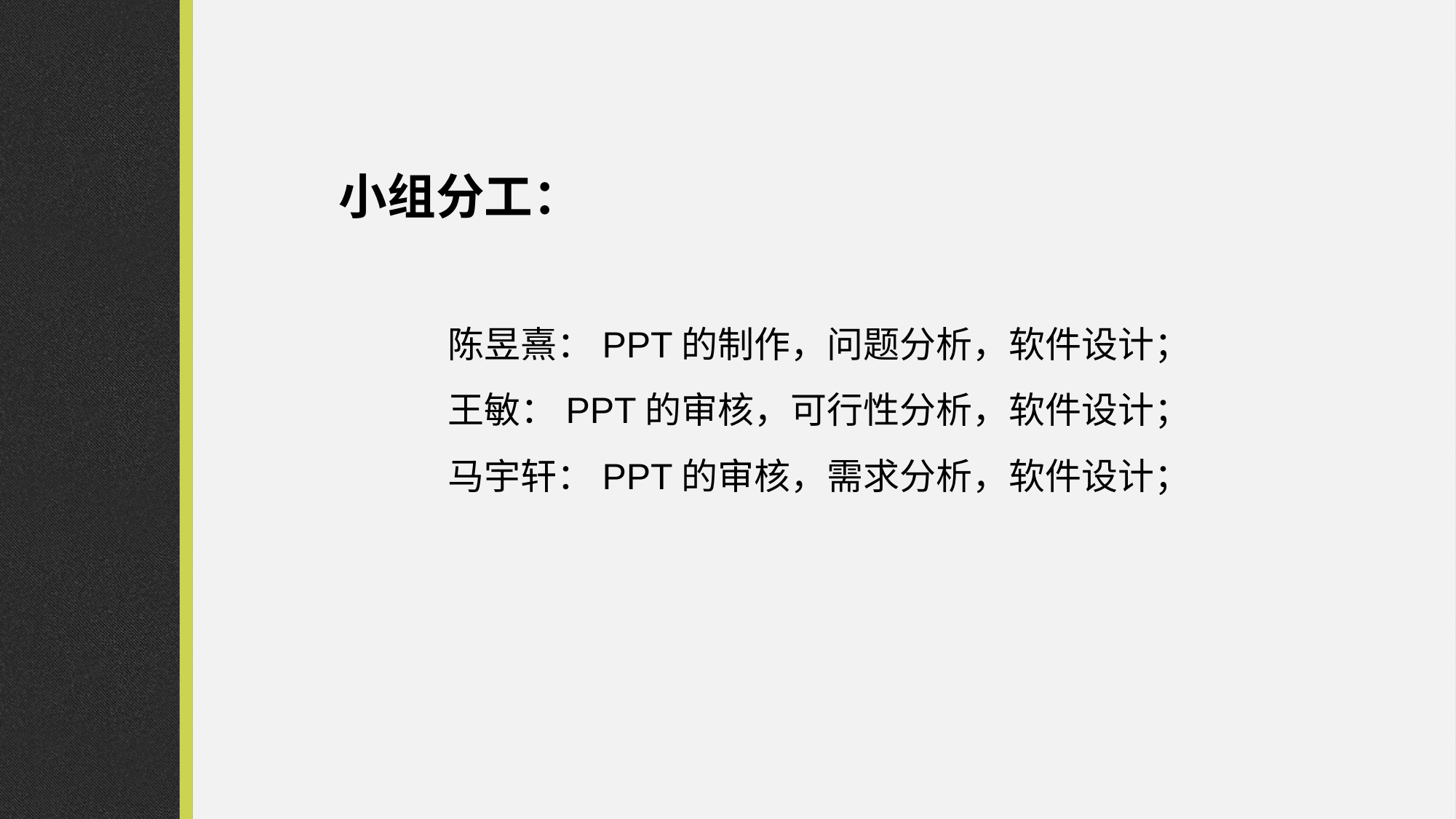

小组分工：

	陈昱熹：PPT的制作，问题分析，软件设计；
	王敏：PPT的审核，可行性分析，软件设计；
	马宇轩：PPT的审核，需求分析，软件设计；